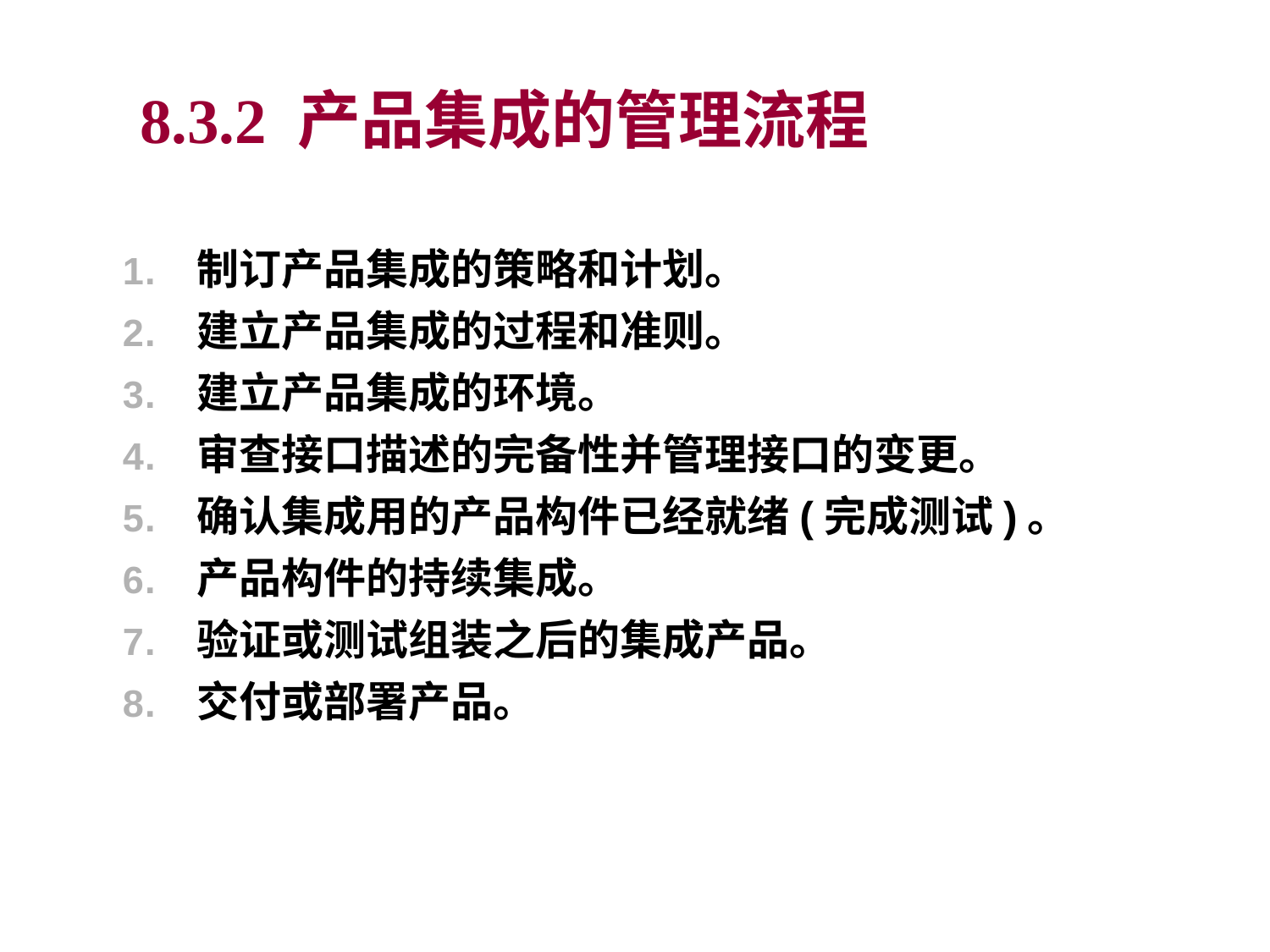

8.3.2 产品集成的管理流程
制订产品集成的策略和计划。
建立产品集成的过程和准则。
建立产品集成的环境。
审查接口描述的完备性并管理接口的变更。
确认集成用的产品构件已经就绪(完成测试)。
产品构件的持续集成。
验证或测试组装之后的集成产品。
交付或部署产品。